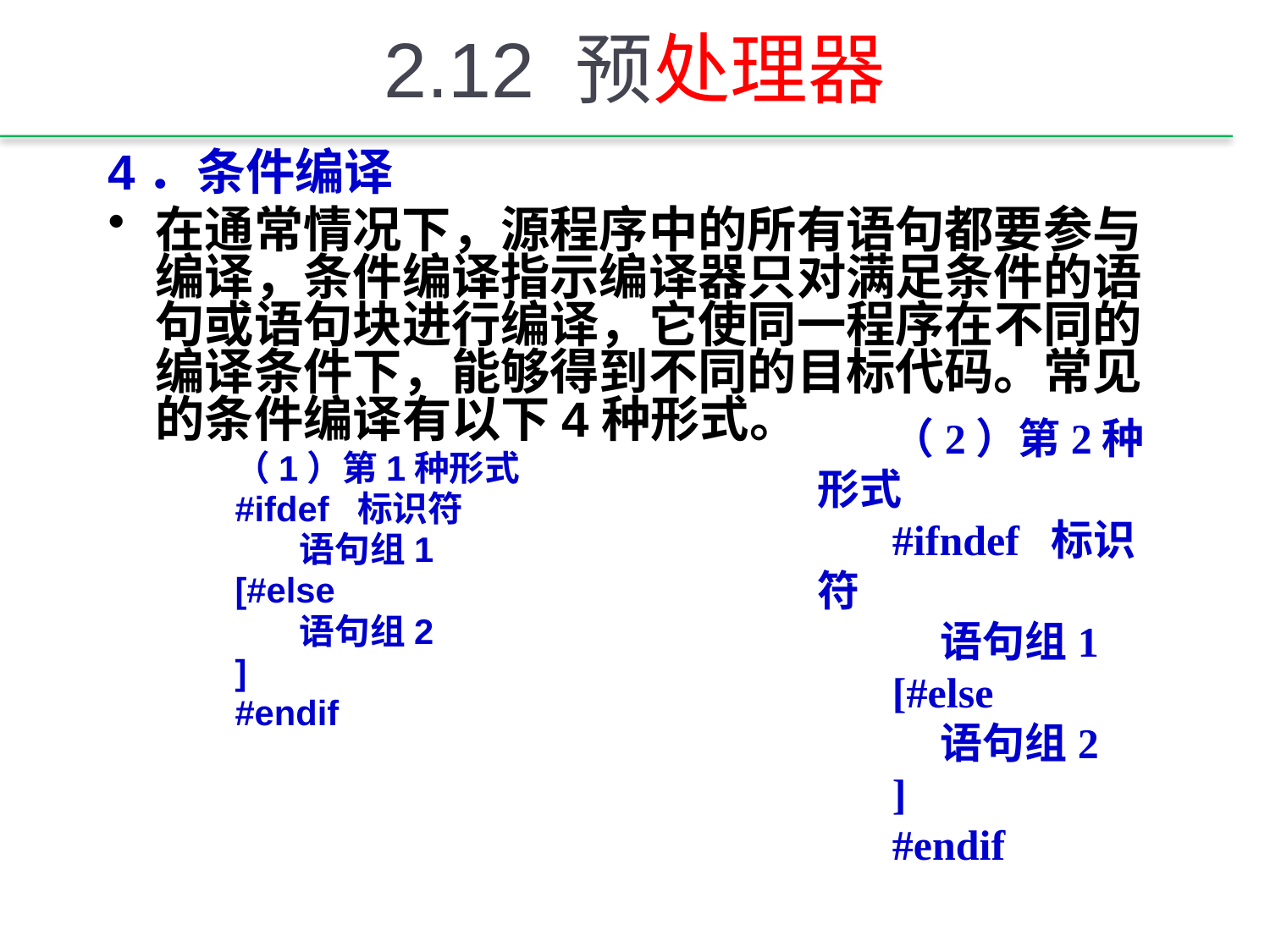

# 2.12 预处理器
4．条件编译
在通常情况下，源程序中的所有语句都要参与编译，条件编译指示编译器只对满足条件的语句或语句块进行编译，它使同一程序在不同的编译条件下，能够得到不同的目标代码。常见的条件编译有以下4种形式。
（1）第1种形式
#ifdef  标识符
       语句组1
[#else
       语句组2
]
#endif
（2）第2种形式
#ifndef  标识符
    语句组1
[#else
    语句组2
]
#endif